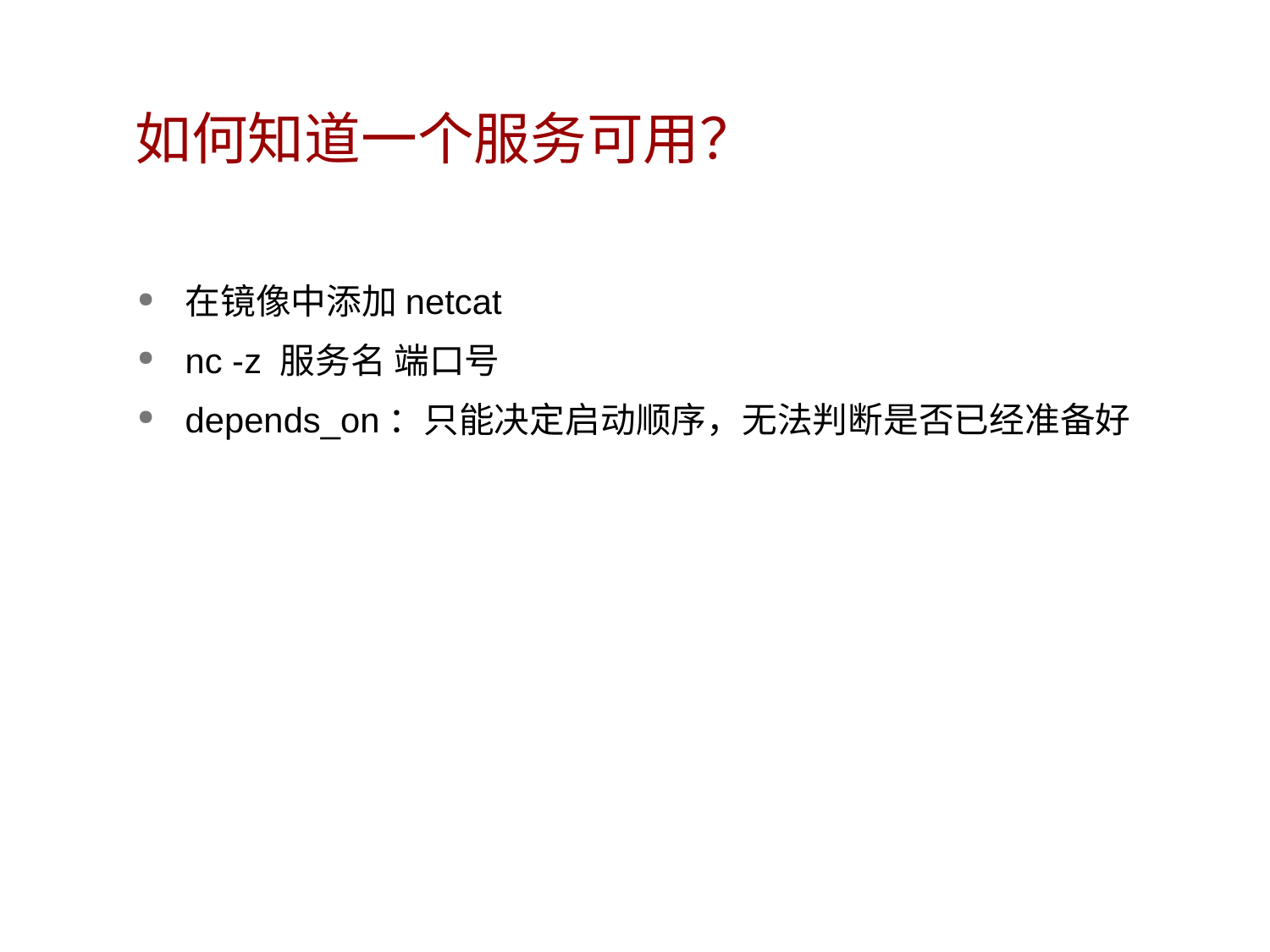

# 如何知道一个服务可用？
在镜像中添加netcat
nc -z 服务名 端口号
depends_on：只能决定启动顺序，无法判断是否已经准备好